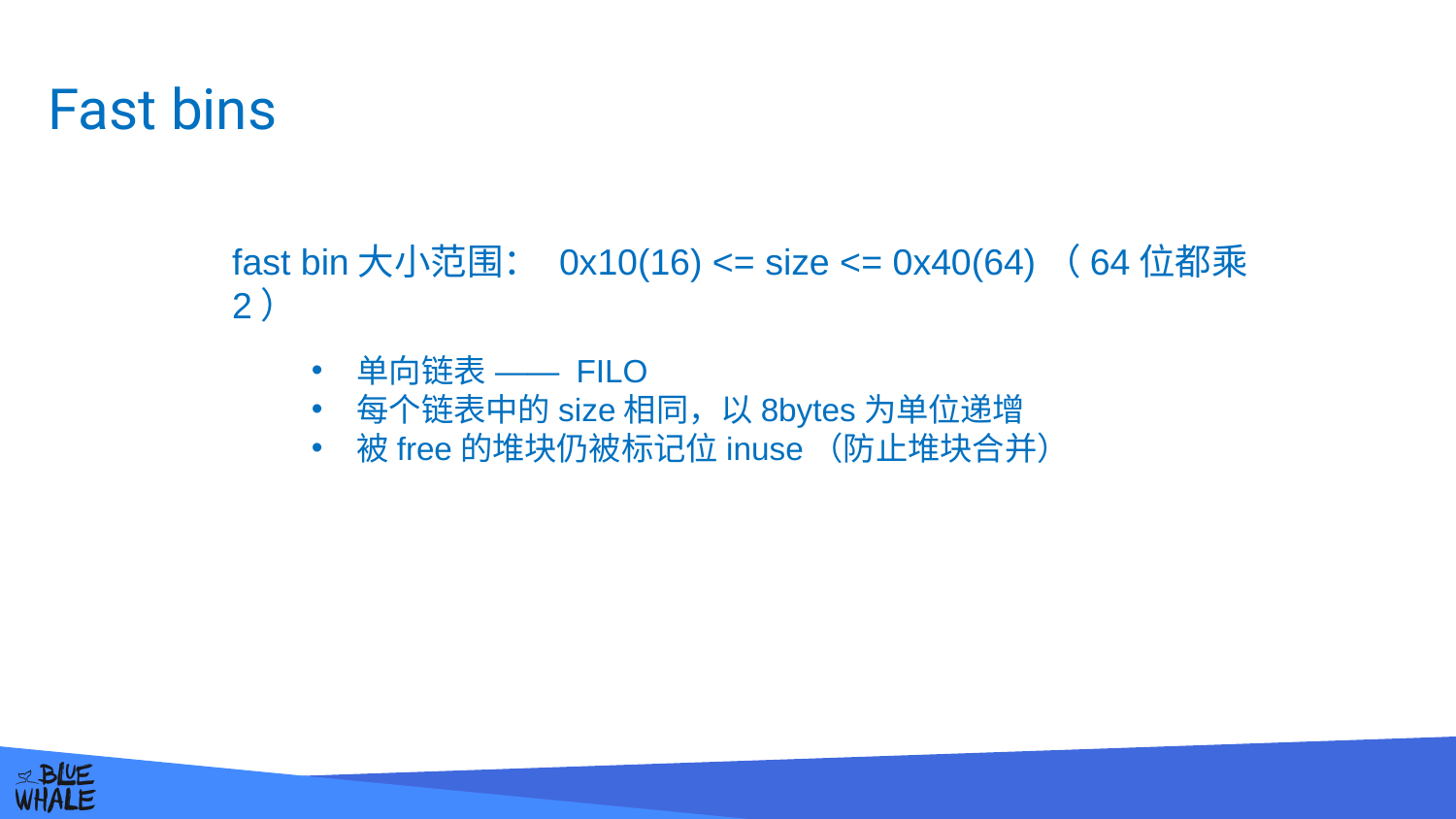

# Fast bins
fast bin大小范围： 0x10(16) <= size <= 0x40(64)（64位都乘2）
单向链表 —— FILO
每个链表中的size相同，以8bytes为单位递增
被free的堆块仍被标记位inuse（防止堆块合并）